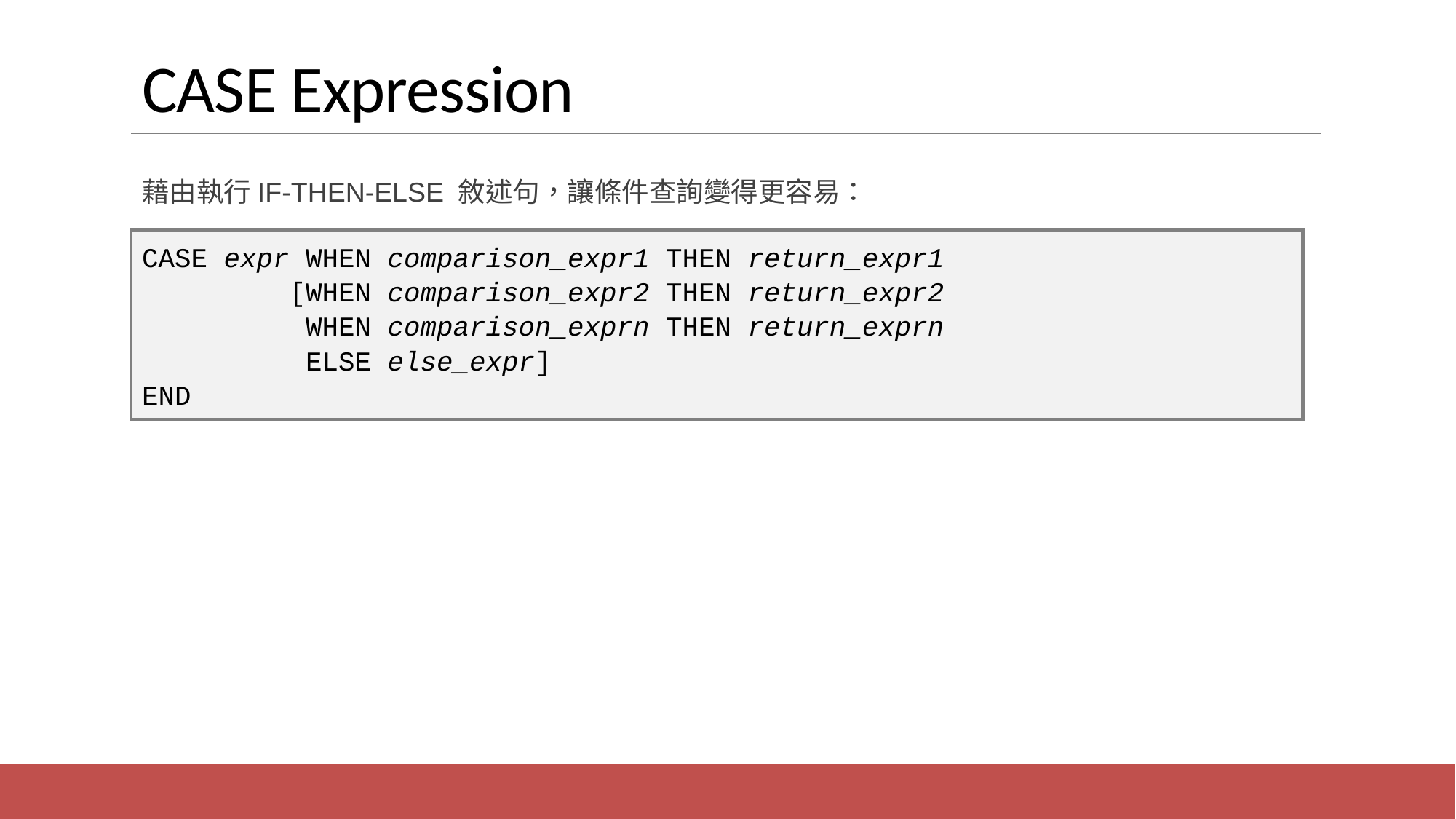

# CASE Expression
藉由執行IF-THEN-ELSE 敘述句，讓條件查詢變得更容易：
CASE expr WHEN comparison_expr1 THEN return_expr1
         [WHEN comparison_expr2 THEN return_expr2
          WHEN comparison_exprn THEN return_exprn
          ELSE else_expr]
END